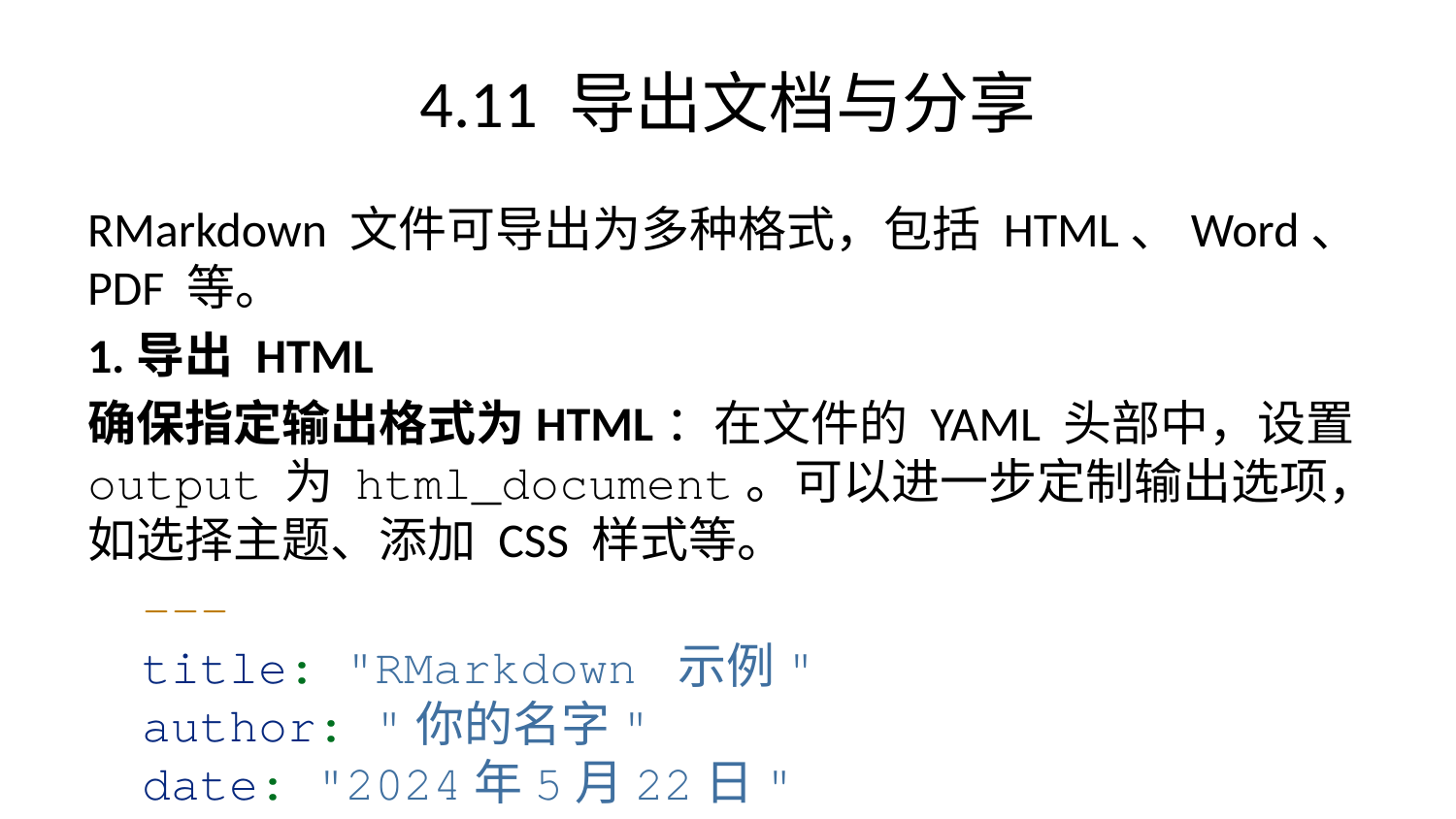

# 4.11 导出文档与分享
RMarkdown 文件可导出为多种格式，包括 HTML、Word、PDF 等。
1.导出 HTML
确保指定输出格式为HTML：在文件的 YAML 头部中，设置 output 为 html_document。可以进一步定制输出选项，如选择主题、添加 CSS 样式等。
---
title: "RMarkdown 示例"
author: "你的名字"
date: "2024年5月22日"
output: html_document
---